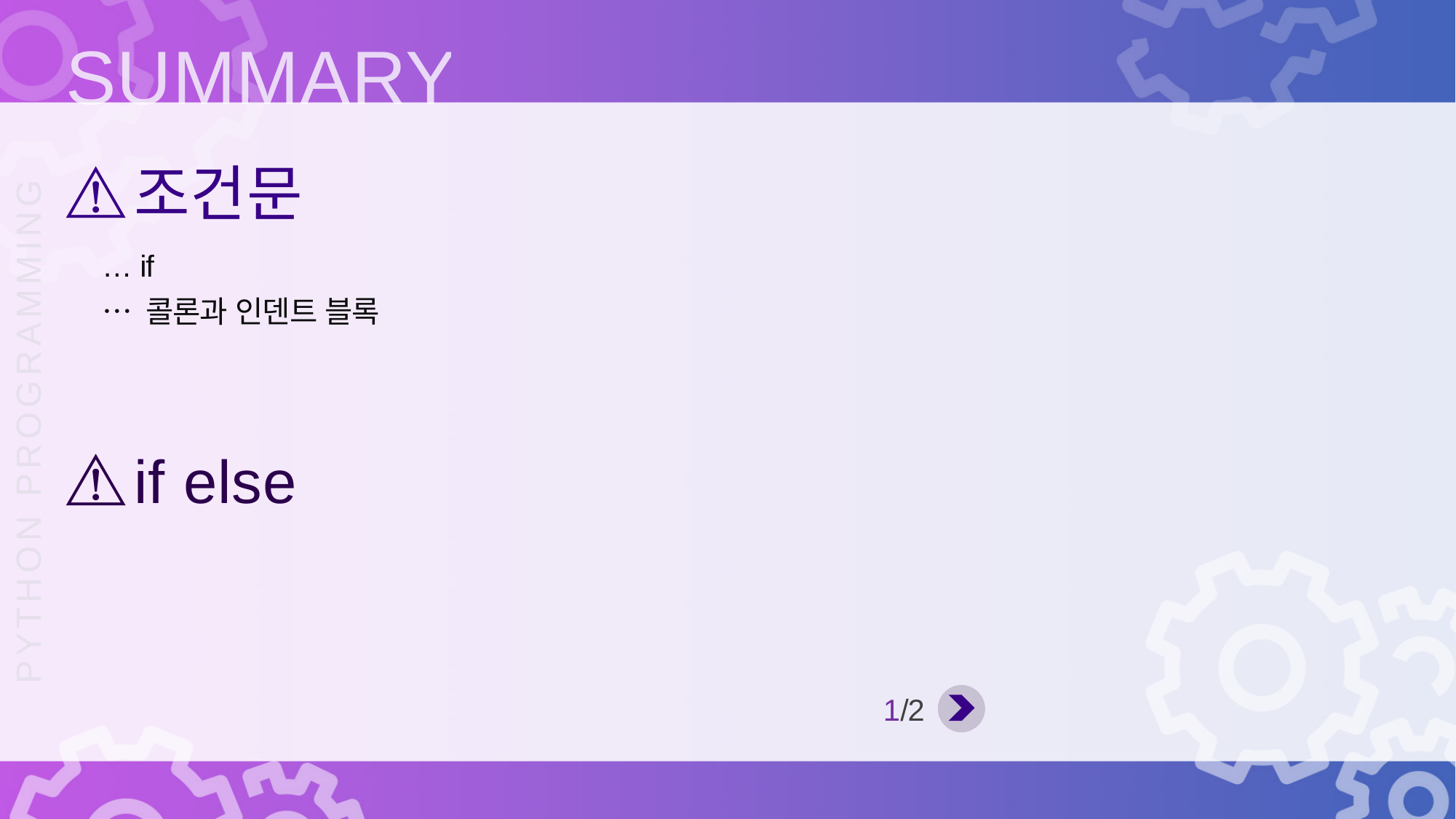

조건문
… if
… 콜론과 인덴트 블록
if else
1/2